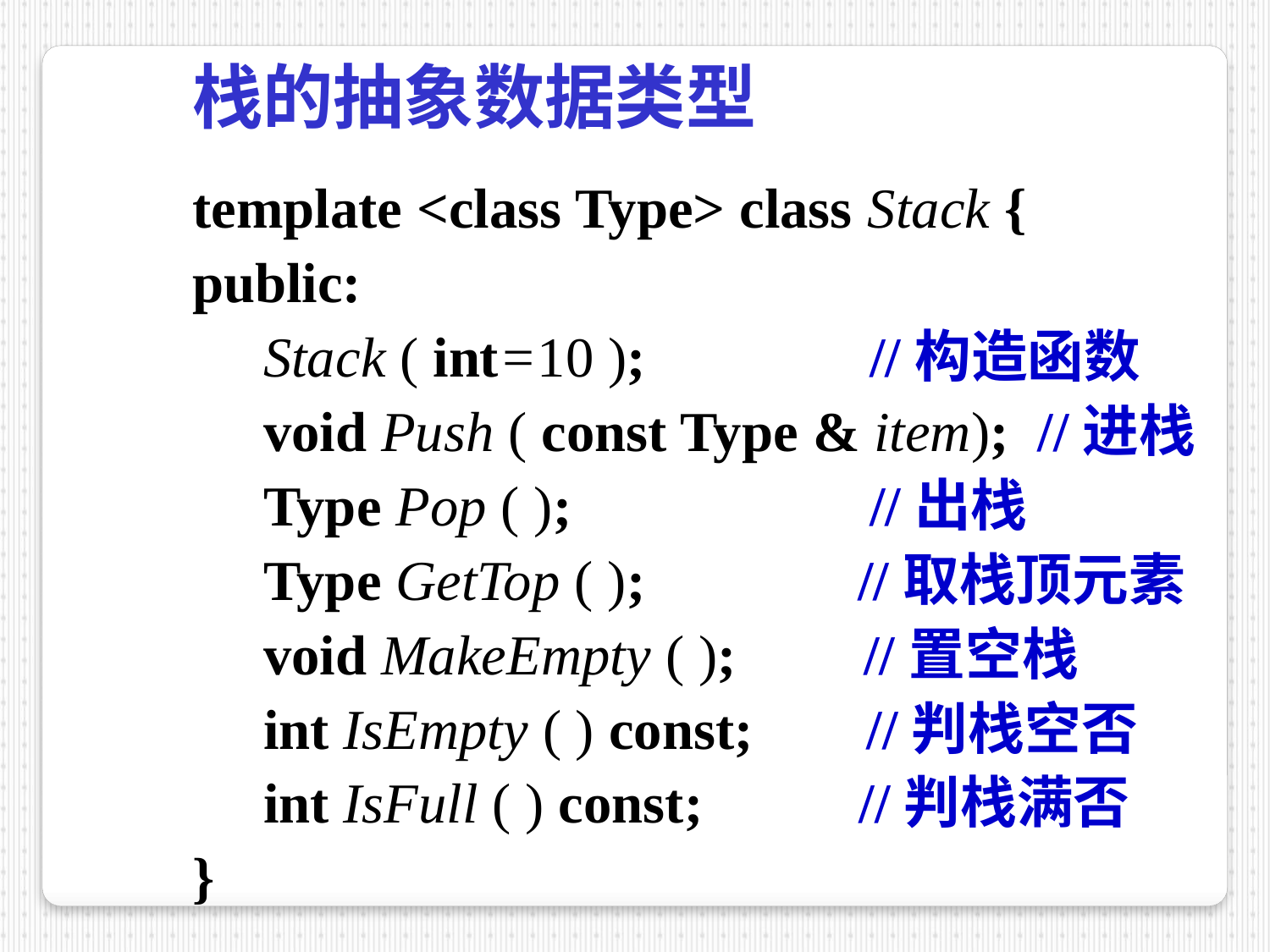

栈的抽象数据类型
template <class Type> class Stack {
public:
     Stack ( int=10 );		   //构造函数
     void Push ( const Type & item);  //进栈
     Type Pop ( );                     //出栈
     Type GetTop ( );               //取栈顶元素
     void MakeEmpty ( );         //置空栈
     int IsEmpty ( ) const;        //判栈空否
     int IsFull ( ) const;           //判栈满否
}